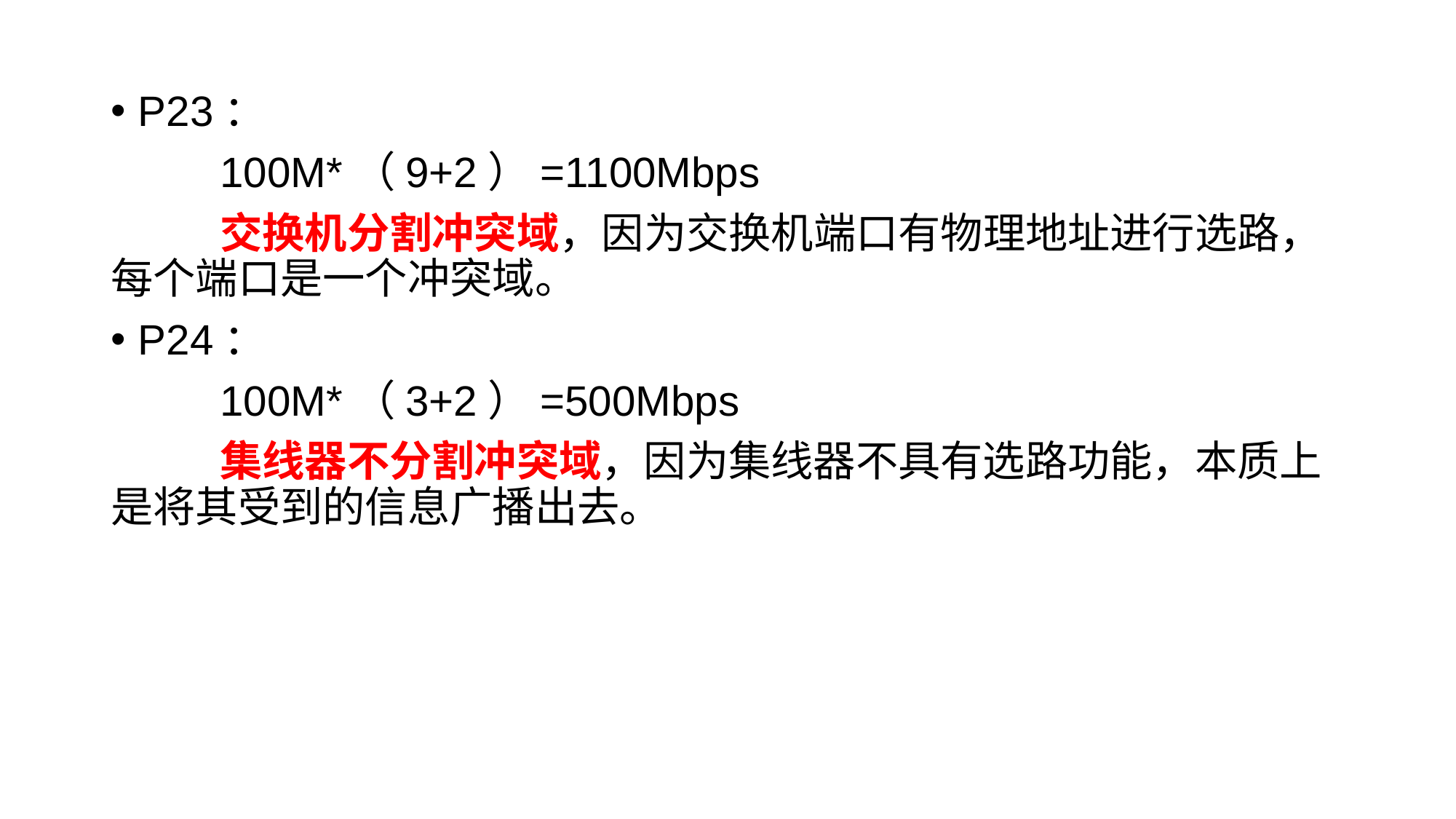

P23：
	100M*（9+2）=1100Mbps
	交换机分割冲突域，因为交换机端口有物理地址进行选路，每个端口是一个冲突域。
P24：
	100M*（3+2）=500Mbps
	集线器不分割冲突域，因为集线器不具有选路功能，本质上是将其受到的信息广播出去。